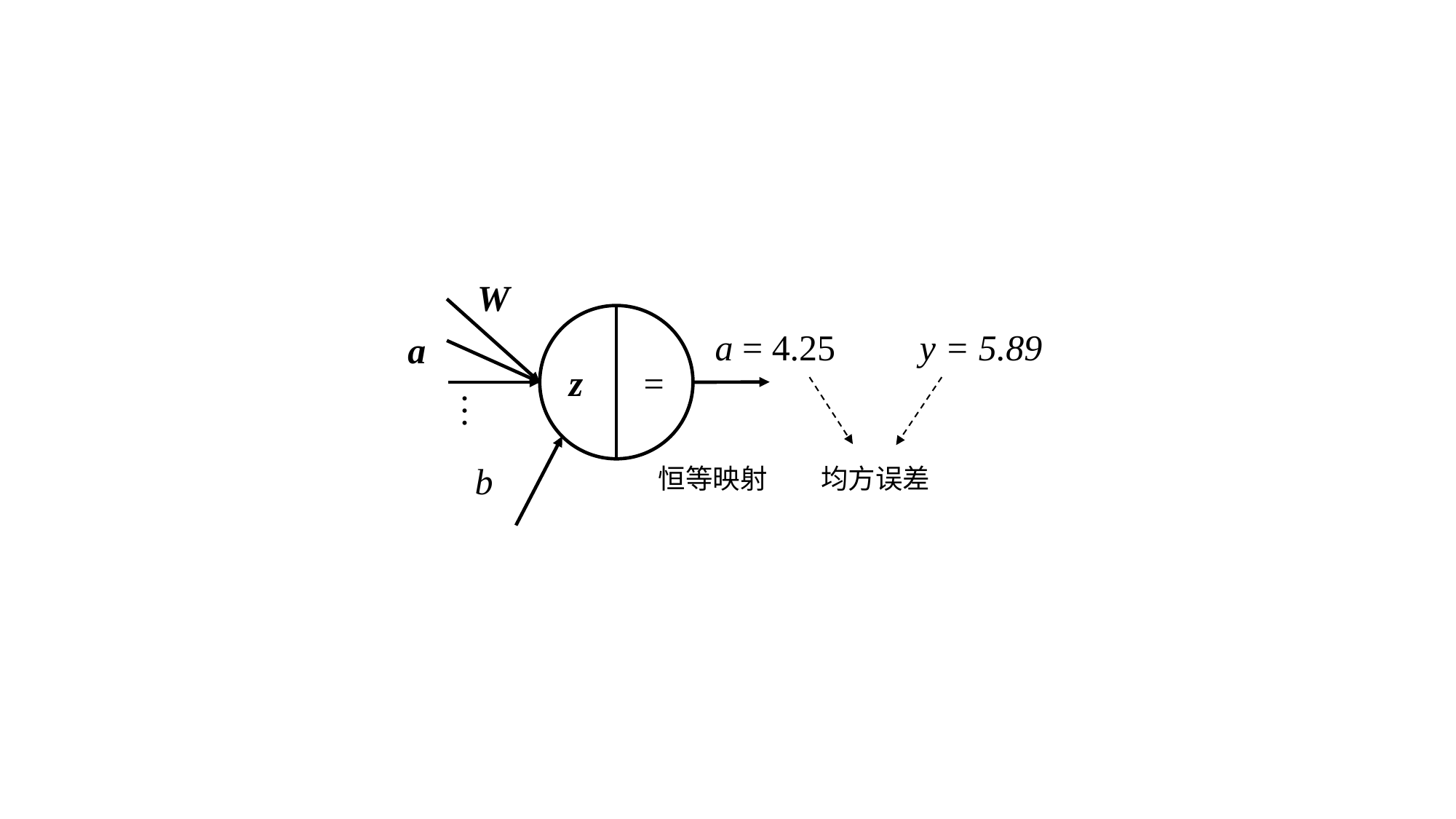

W

a = 4.25
y = 5.89
a
z
=
…
b
恒等映射
均方误差